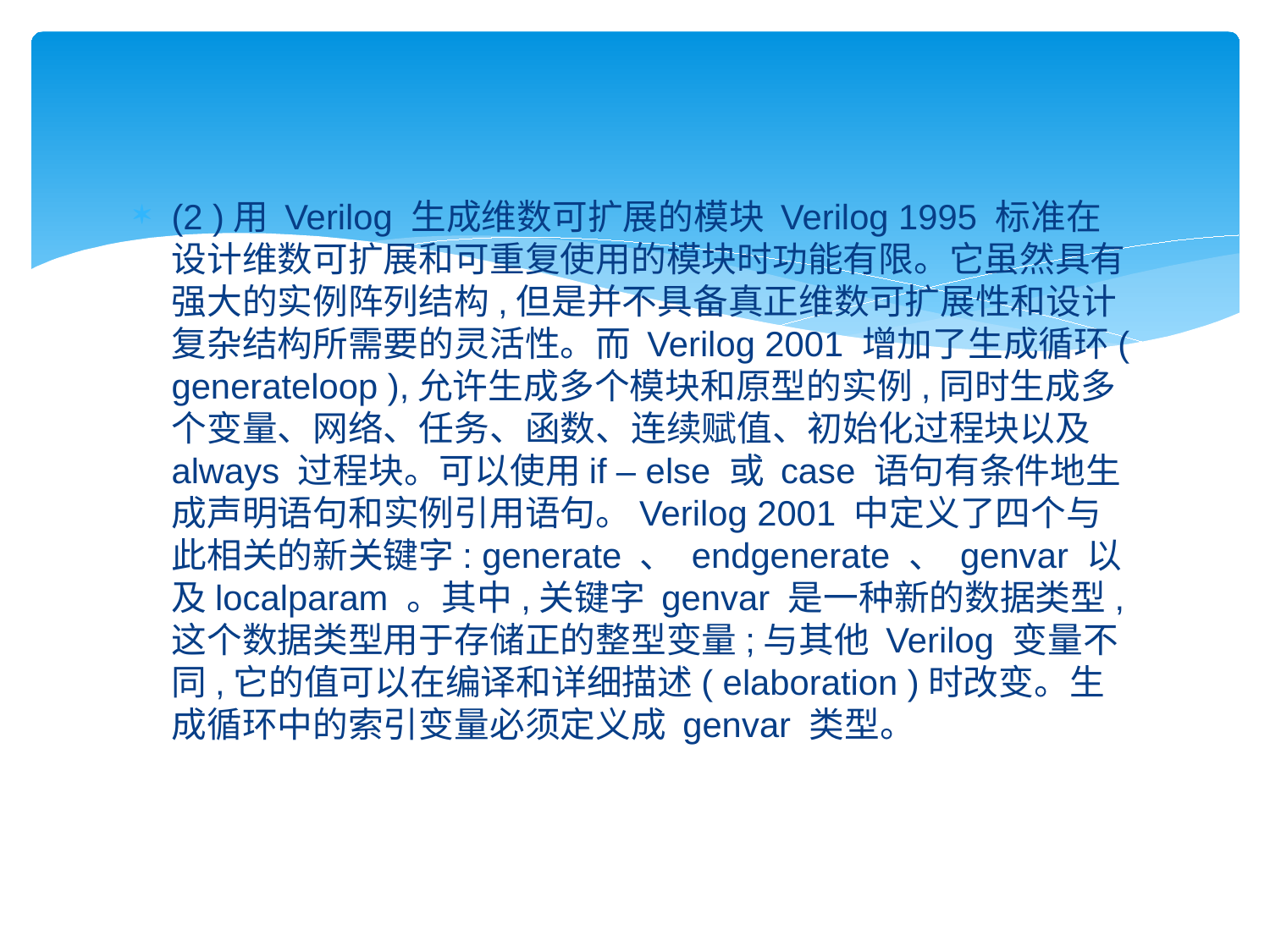

#
(2 )用 Verilog 生成维数可扩展的模块 Verilog 1995 标准在设计维数可扩展和可重复使用的模块时功能有限。它虽然具有强大的实例阵列结构,但是并不具备真正维数可扩展性和设计复杂结构所需要的灵活性。而 Verilog 2001 增加了生成循环( generateloop ),允许生成多个模块和原型的实例,同时生成多个变量、网络、任务、函数、连续赋值、初始化过程块以及 always 过程块。可以使用if – else 或 case 语句有条件地生成声明语句和实例引用语句。Verilog 2001 中定义了四个与此相关的新关键字: generate 、 endgenerate 、 genvar 以及localparam 。其中,关键字 genvar 是一种新的数据类型,这个数据类型用于存储正的整型变量;与其他 Verilog 变量不同,它的值可以在编译和详细描述( elaboration )时改变。生成循环中的索引变量必须定义成 genvar 类型。